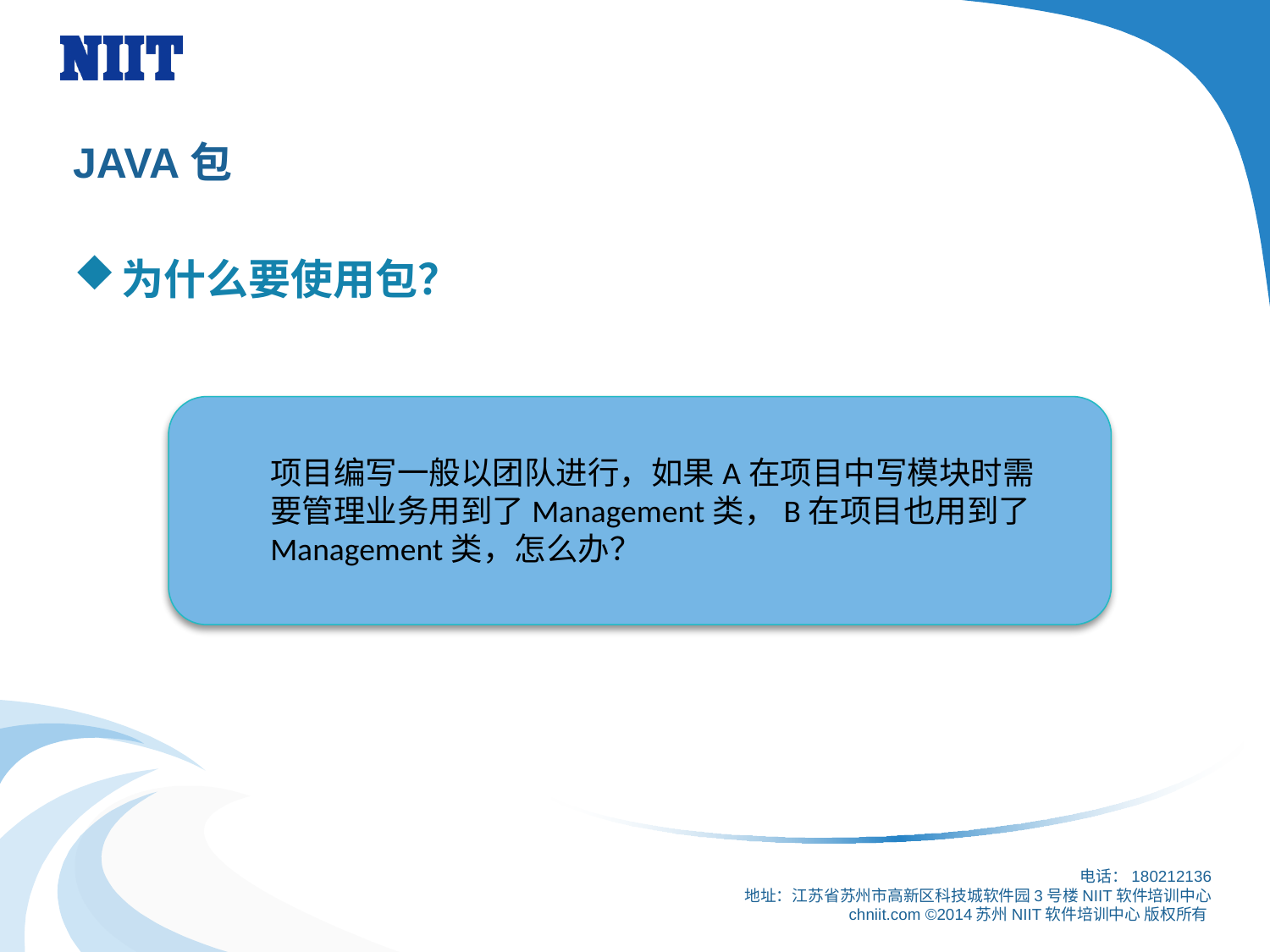

# JAVA包
为什么要使用包？

项目编写一般以团队进行，如果A在项目中写模块时需要管理业务用到了Management类，B在项目也用到了Management类，怎么办？